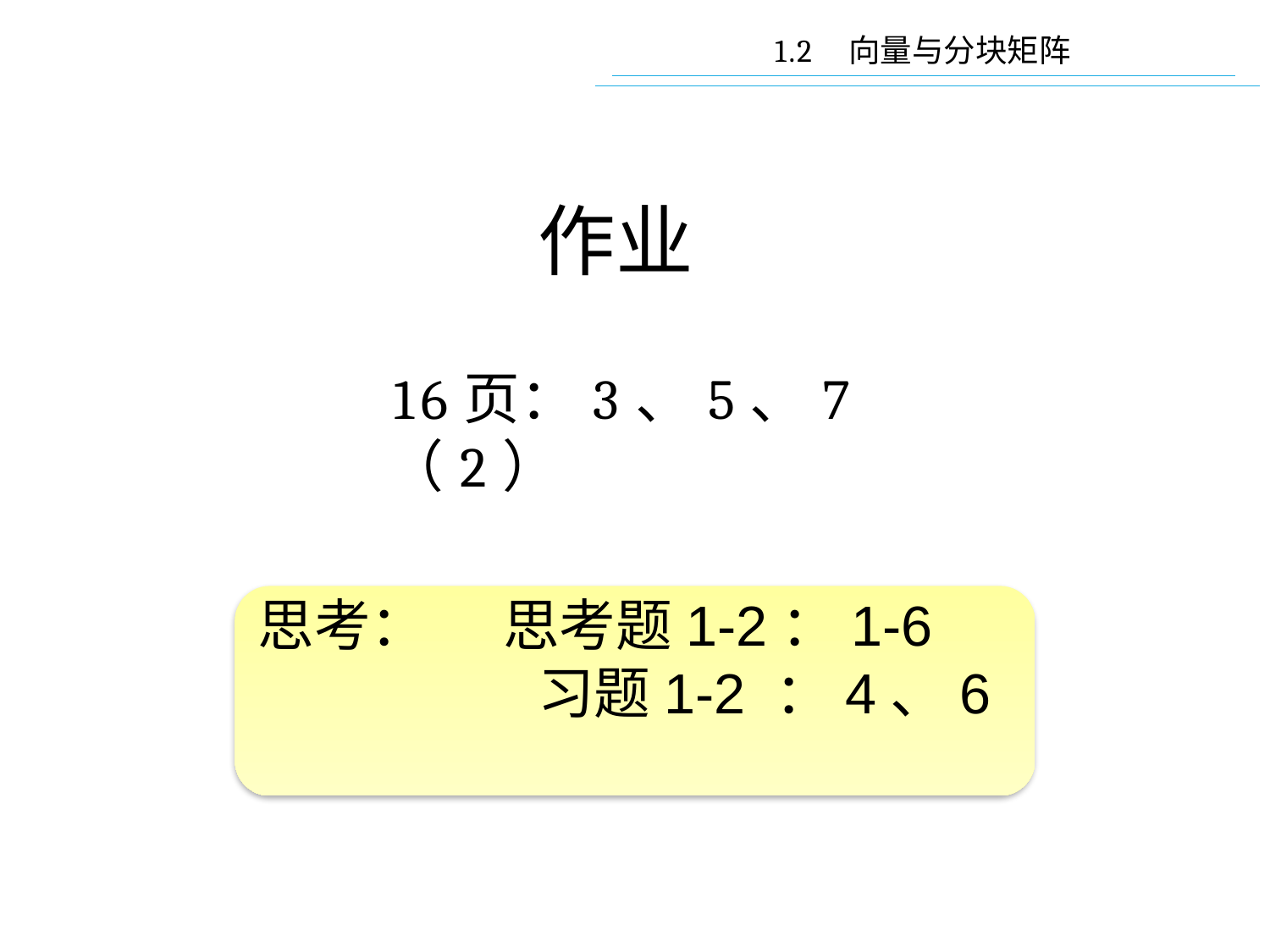

1.2    向量与分块矩阵
作业
16页：3、5、7（2）
思考：      思考题1-2：1-6
                     习题1-2 ：4、6